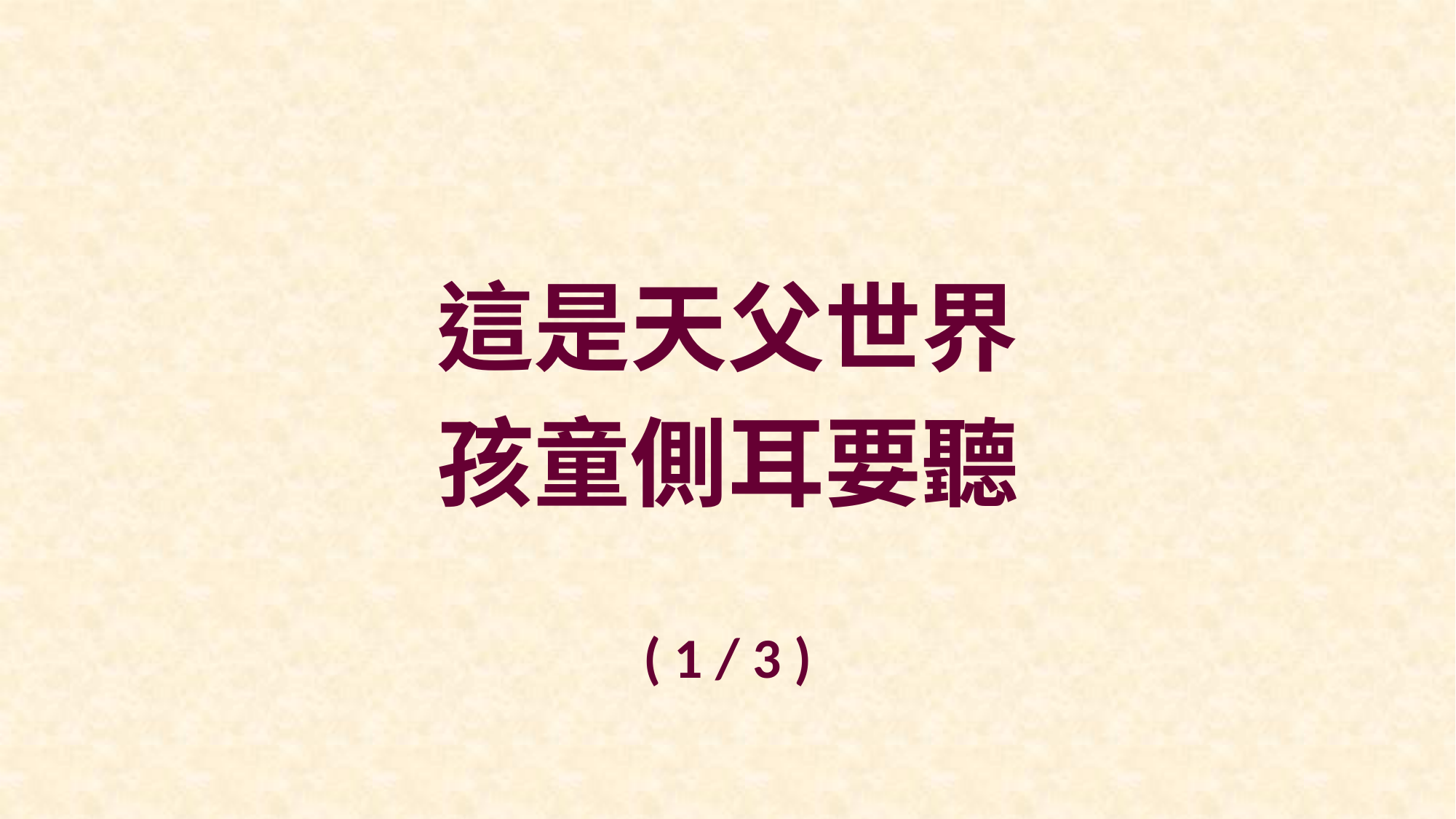

這是天父世界
孩童側耳要聽
( 1 / 3 )